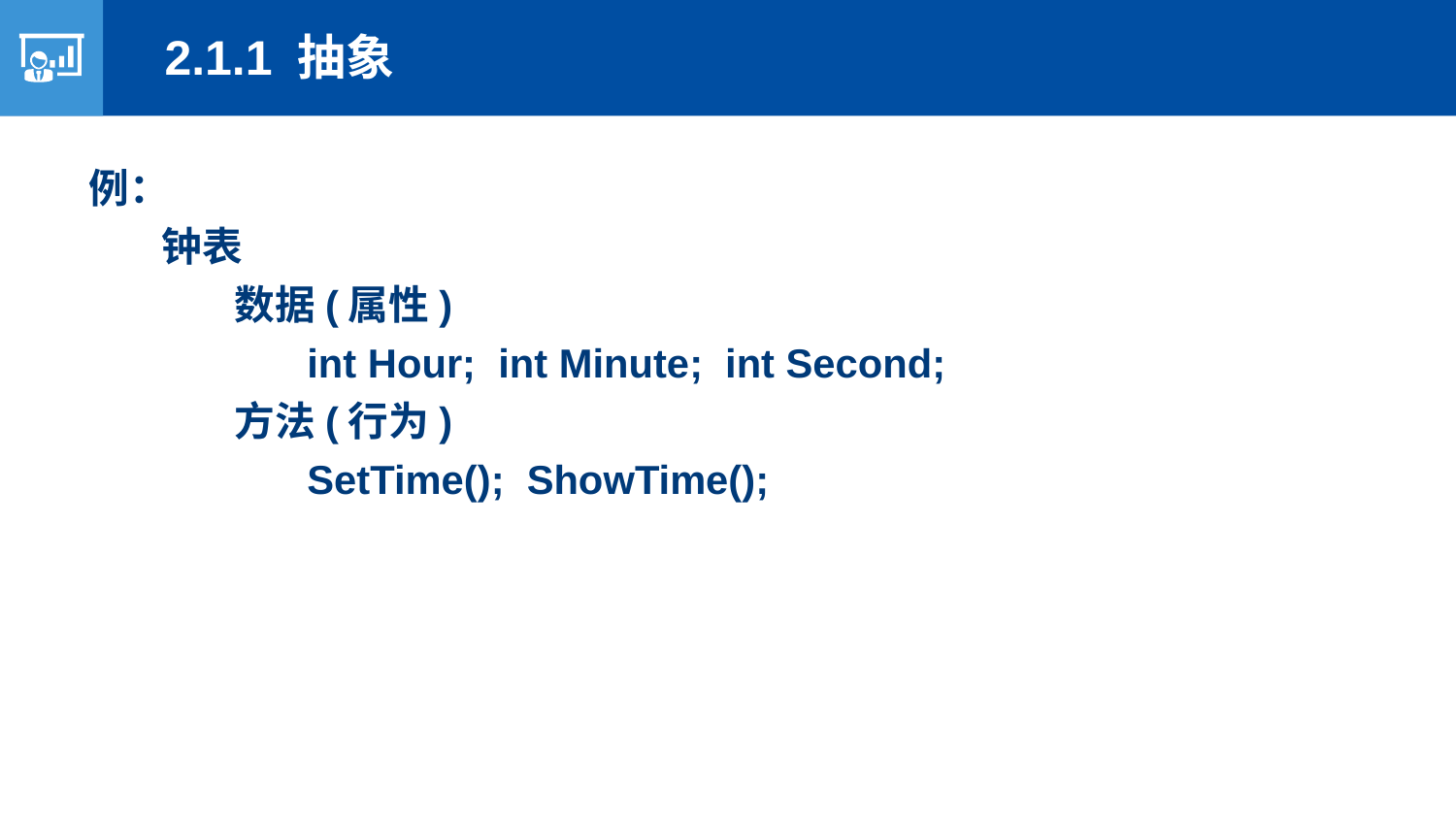

2.1.1 抽象
例：
钟表
数据(属性)
int Hour;  int Minute;  int Second;
方法(行为)
SetTime();  ShowTime();